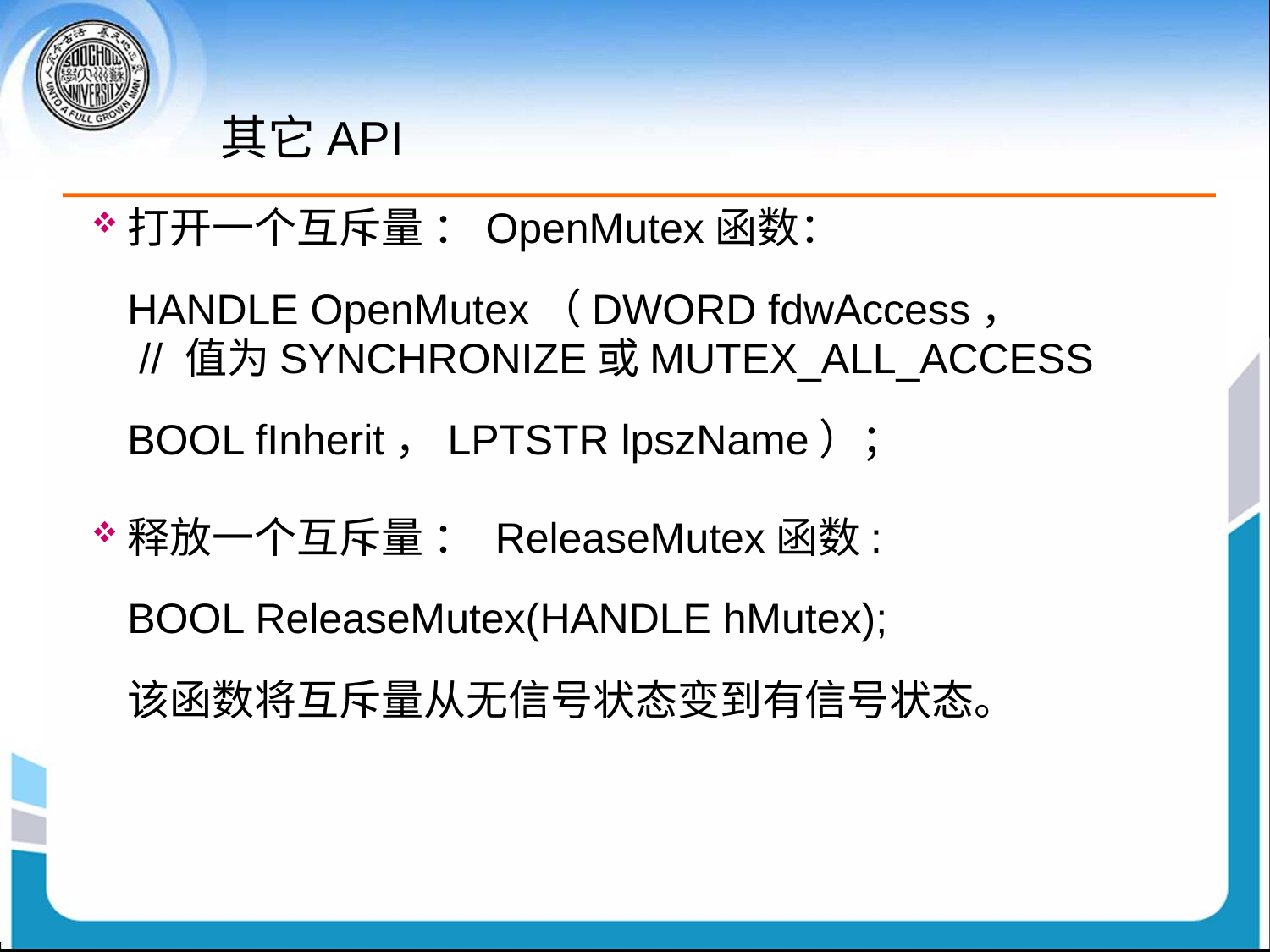

# 其它API
打开一个互斥量 ：OpenMutex函数：
HANDLE OpenMutex（DWORD fdwAccess，
	 // 值为SYNCHRONIZE或MUTEX_ALL_ACCESS
BOOL fInherit，LPTSTR lpszName）；

释放一个互斥量 ： ReleaseMutex函数:
BOOL ReleaseMutex(HANDLE hMutex);
该函数将互斥量从无信号状态变到有信号状态。